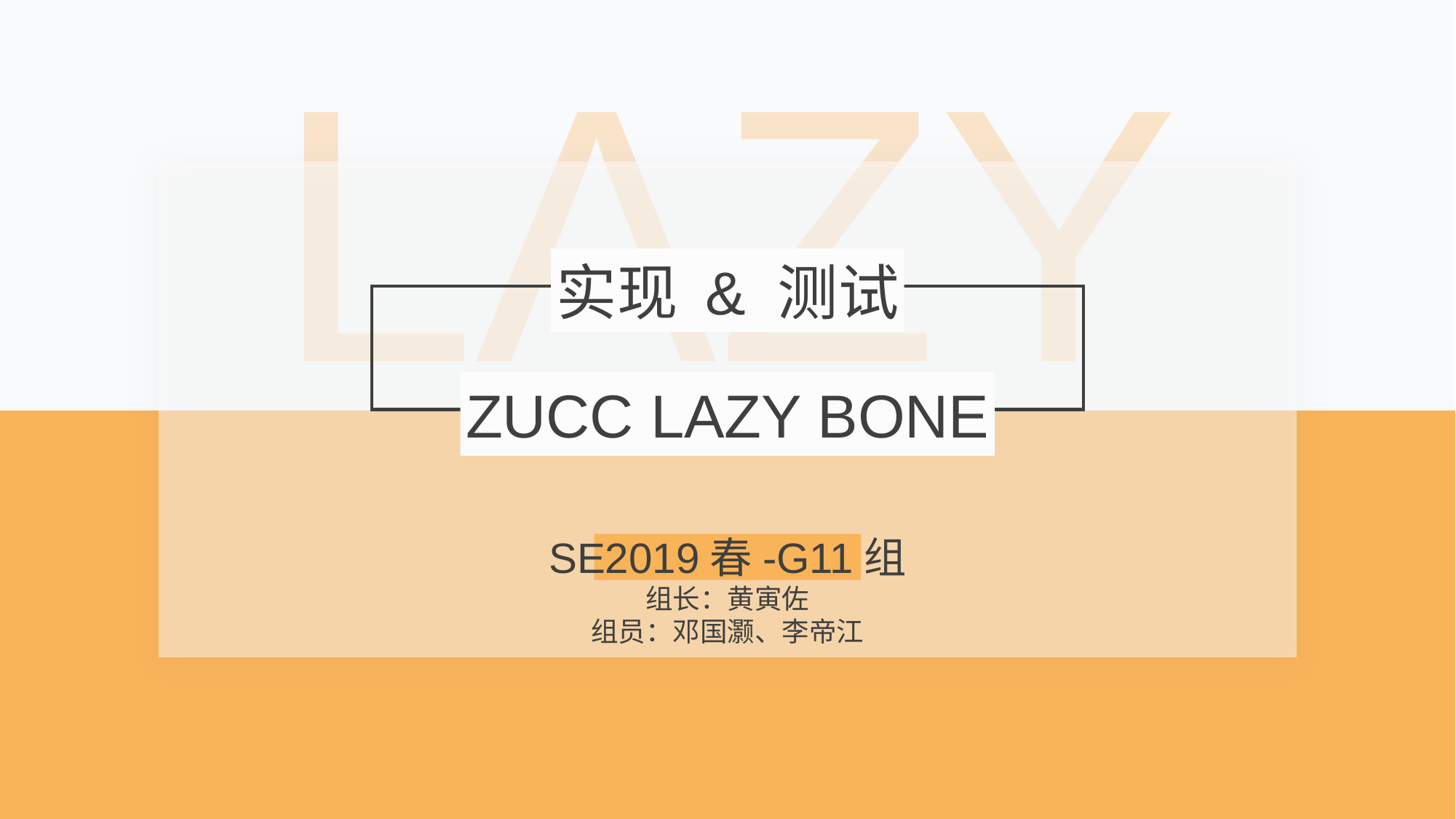

LAZY

实现 & 测试

ZUCC LAZY BONE

SE2019春-G11组
组长：黄寅佐
组员：邓国灏、李帝江